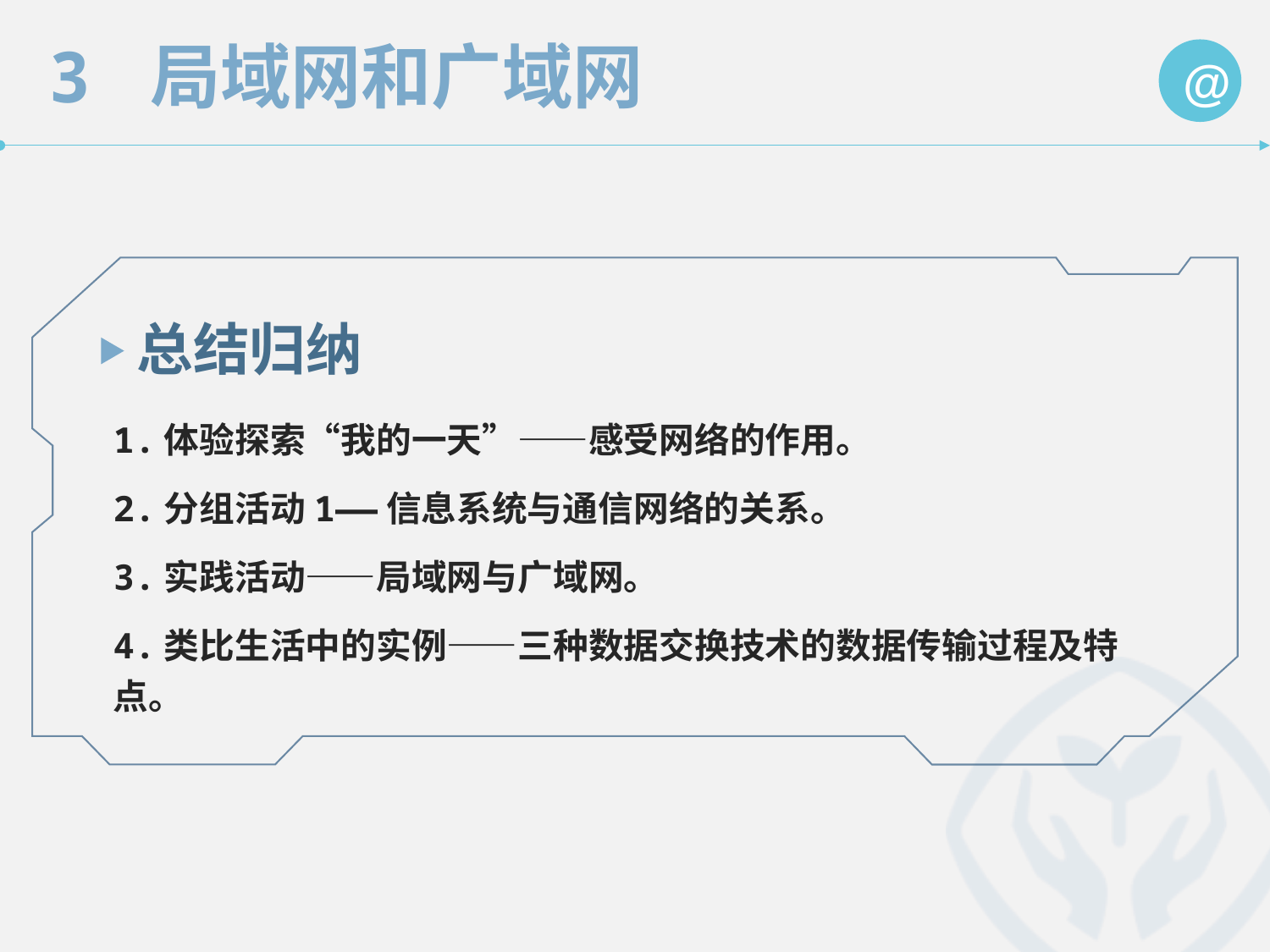

总结归纳

1.体验探索“我的一天”——感受网络的作用。
2.分组活动1——信息系统与通信网络的关系。
3.实践活动——局域网与广域网。
4.类比生活中的实例——三种数据交换技术的数据传输过程及特点。